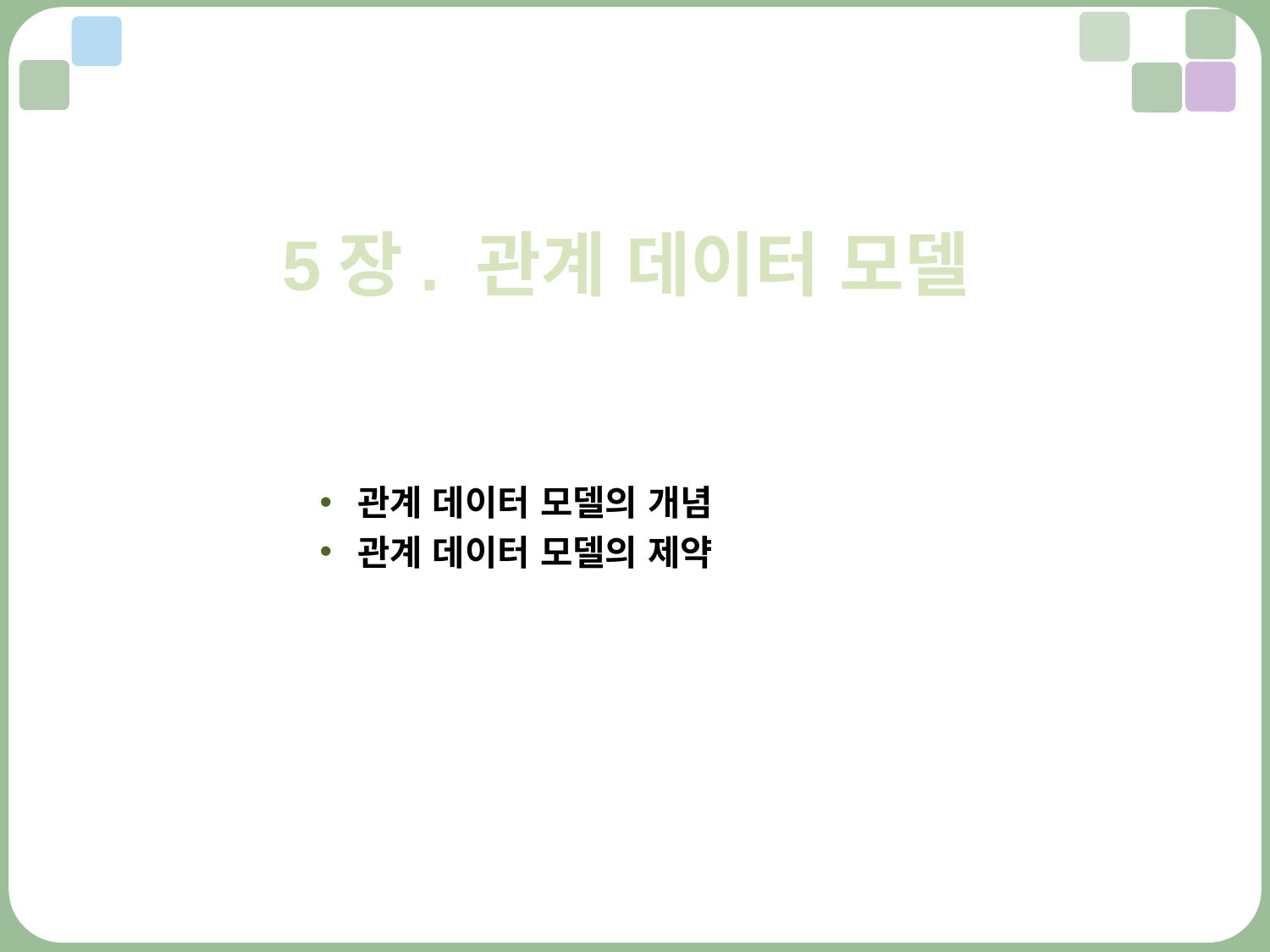

5장. 관계 데이터 모델

관계 데이터 모델의 개념
관계 데이터 모델의 제약